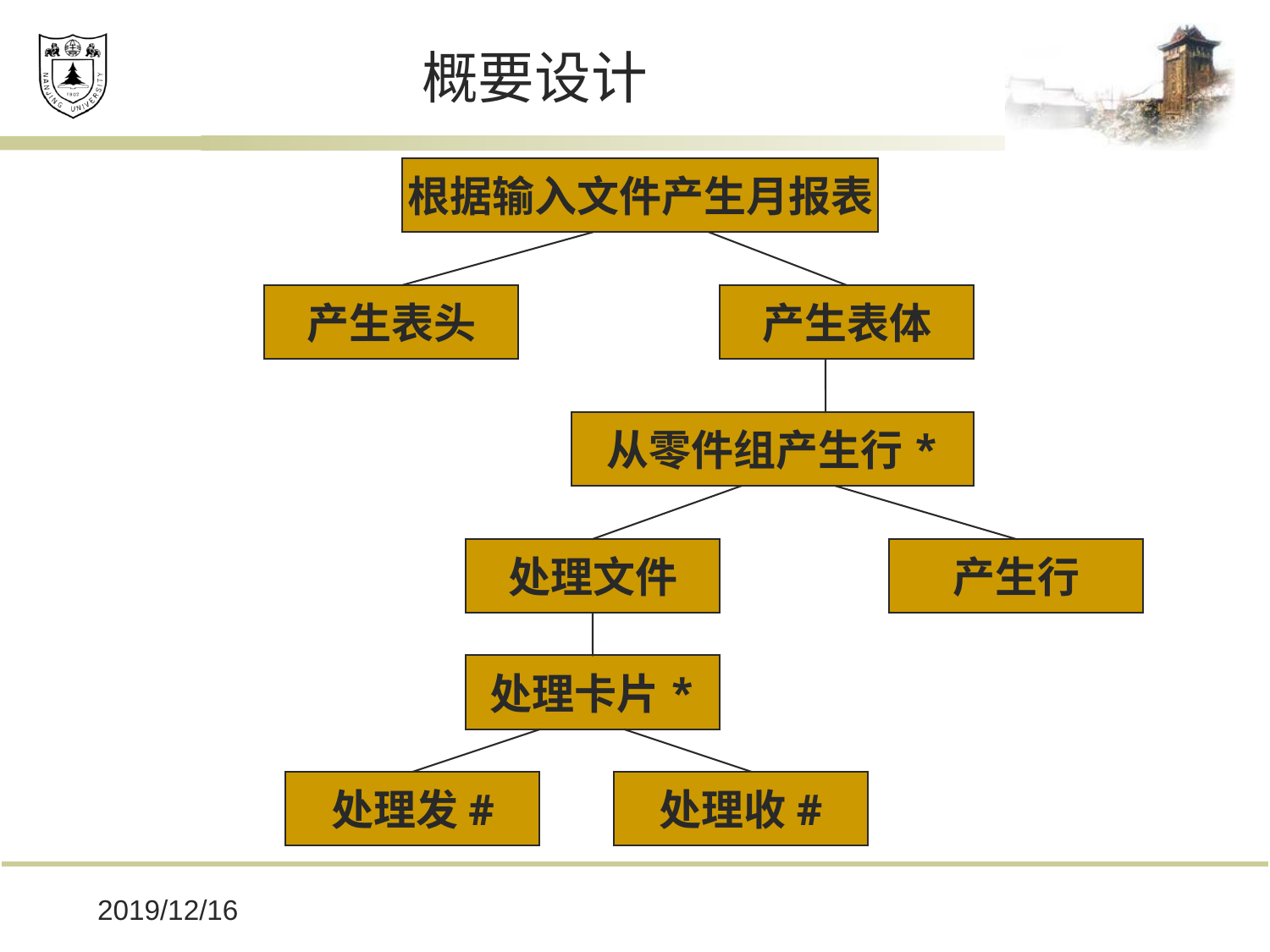

# 概要设计
根据输入文件产生月报表

产生表头
产生表体

从零件组产生行*

处理文件
产生行

处理卡片*

处理发#
处理收#
2019/12/16